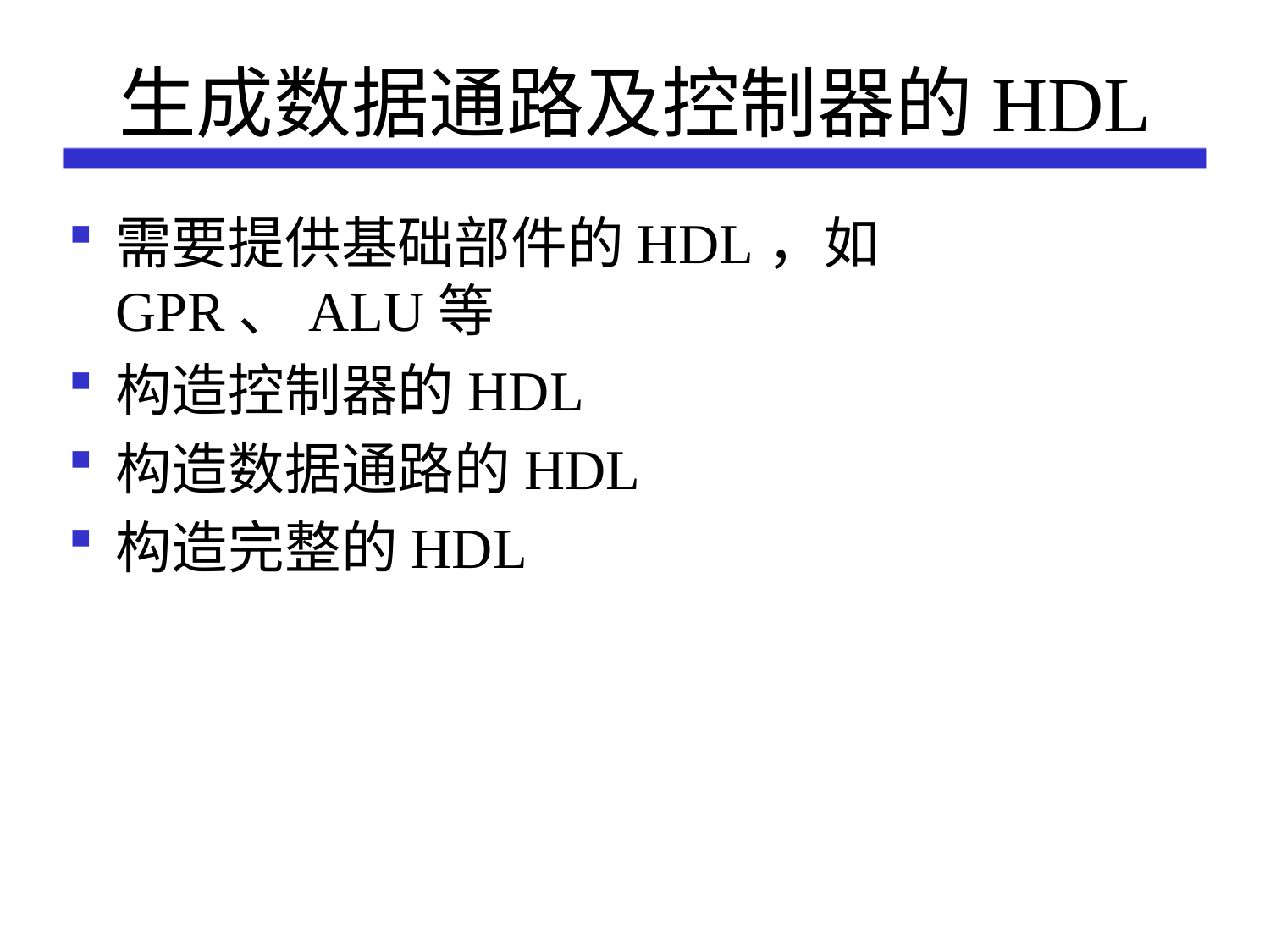

# 生成数据通路及控制器的HDL
需要提供基础部件的HDL，如GPR、ALU等
构造控制器的HDL
构造数据通路的HDL
构造完整的HDL